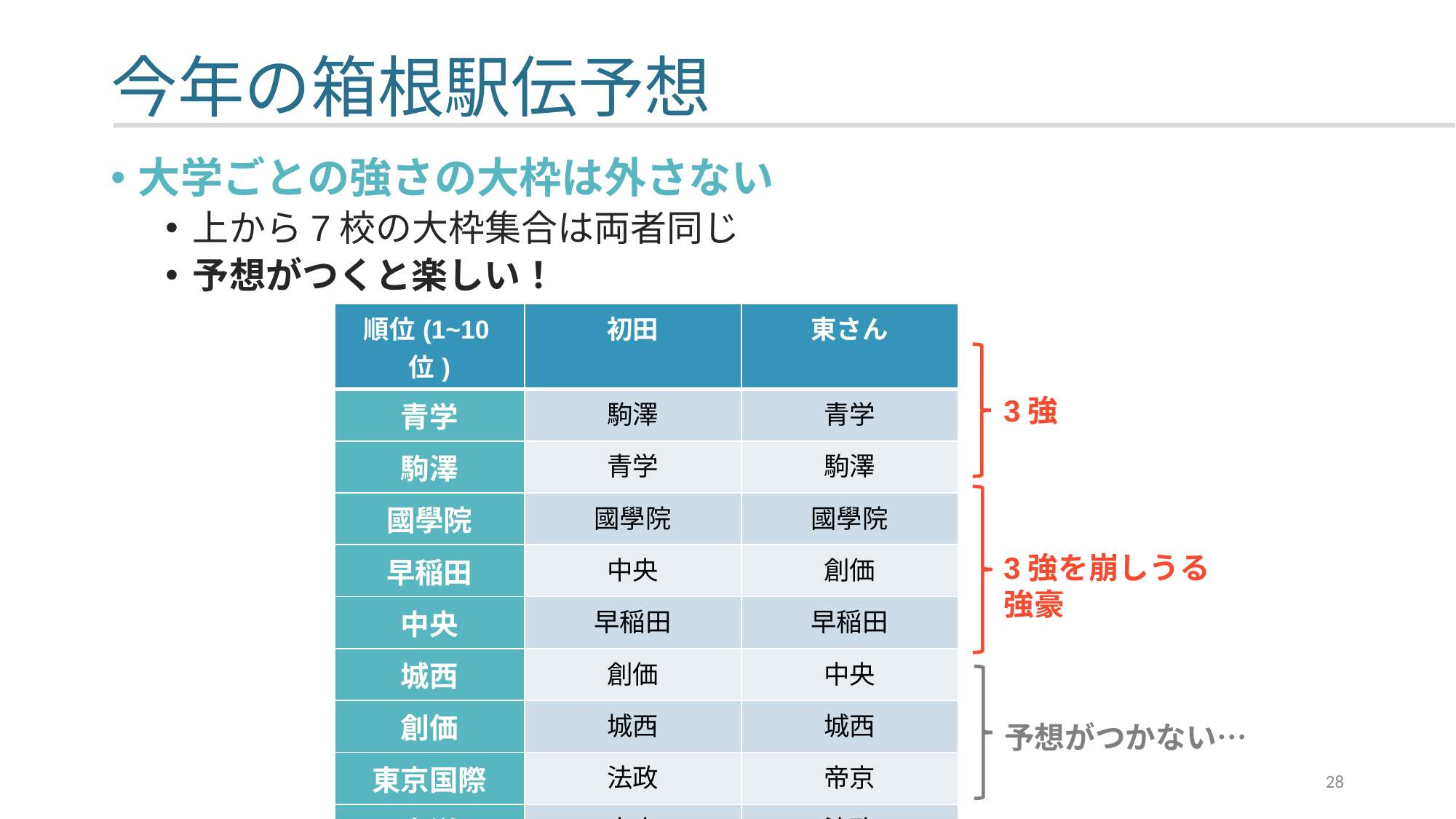

# 今年の箱根駅伝予想
大学ごとの強さの大枠は外さない
上から7校の大枠集合は両者同じ
予想がつくと楽しい！
| 順位(1~10位) | 初田 | 東さん |
| --- | --- | --- |
| 青学 | 駒澤 | 青学 |
| 駒澤 | 青学 | 駒澤 |
| 國學院 | 國學院 | 國學院 |
| 早稲田 | 中央 | 創価 |
| 中央 | 早稲田 | 早稲田 |
| 城西 | 創価 | 中央 |
| 創価 | 城西 | 城西 |
| 東京国際 | 法政 | 帝京 |
| 東洋 | 帝京 | 法政 |
| 帝京 | 順天堂 | 大東大 |

3強

3強を崩しうる
強豪

予想がつかない…
28